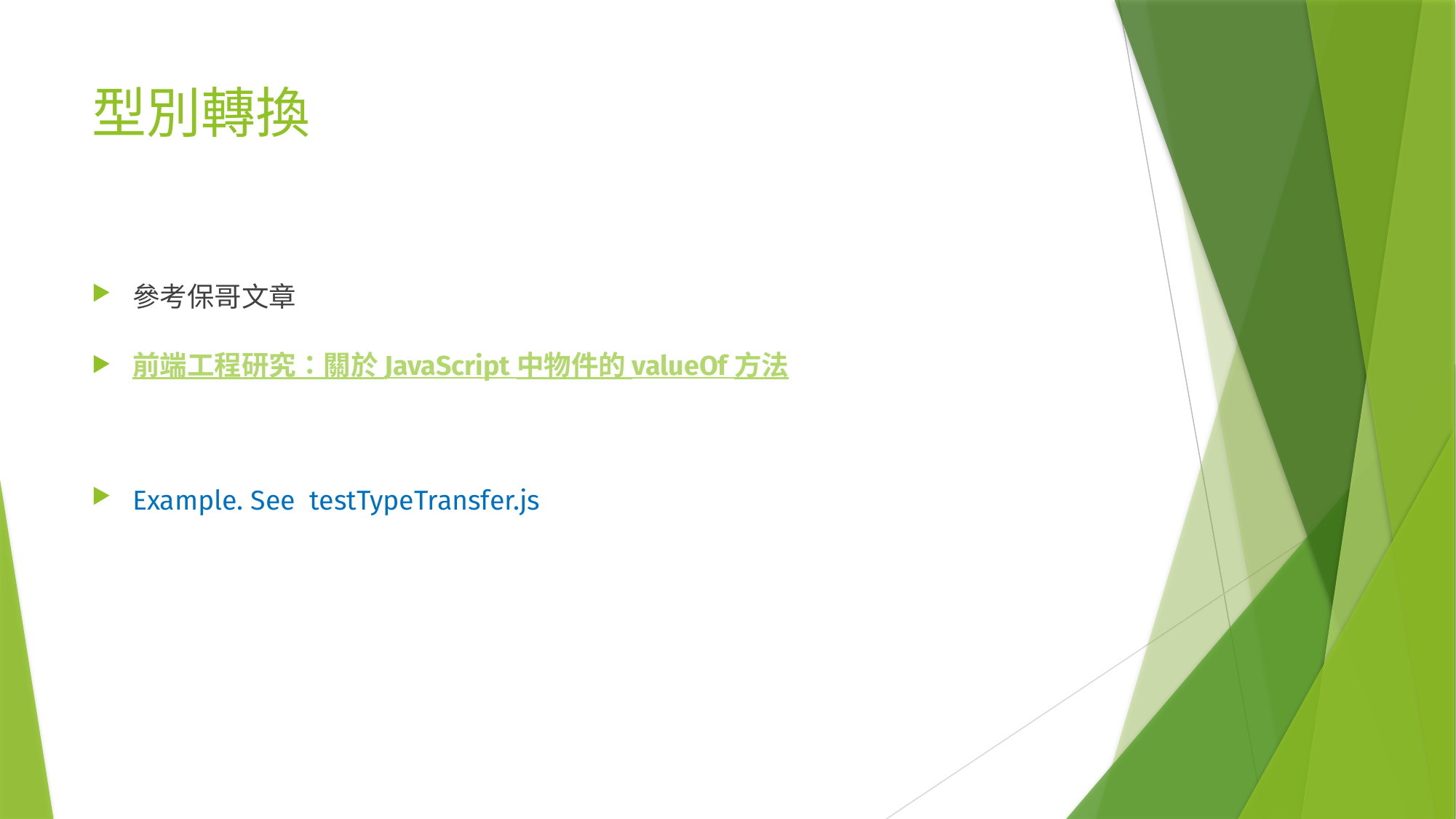

# 型別轉換
參考保哥文章
前端工程研究：關於 JavaScript 中物件的 valueOf 方法

Example. See  testTypeTransfer.js